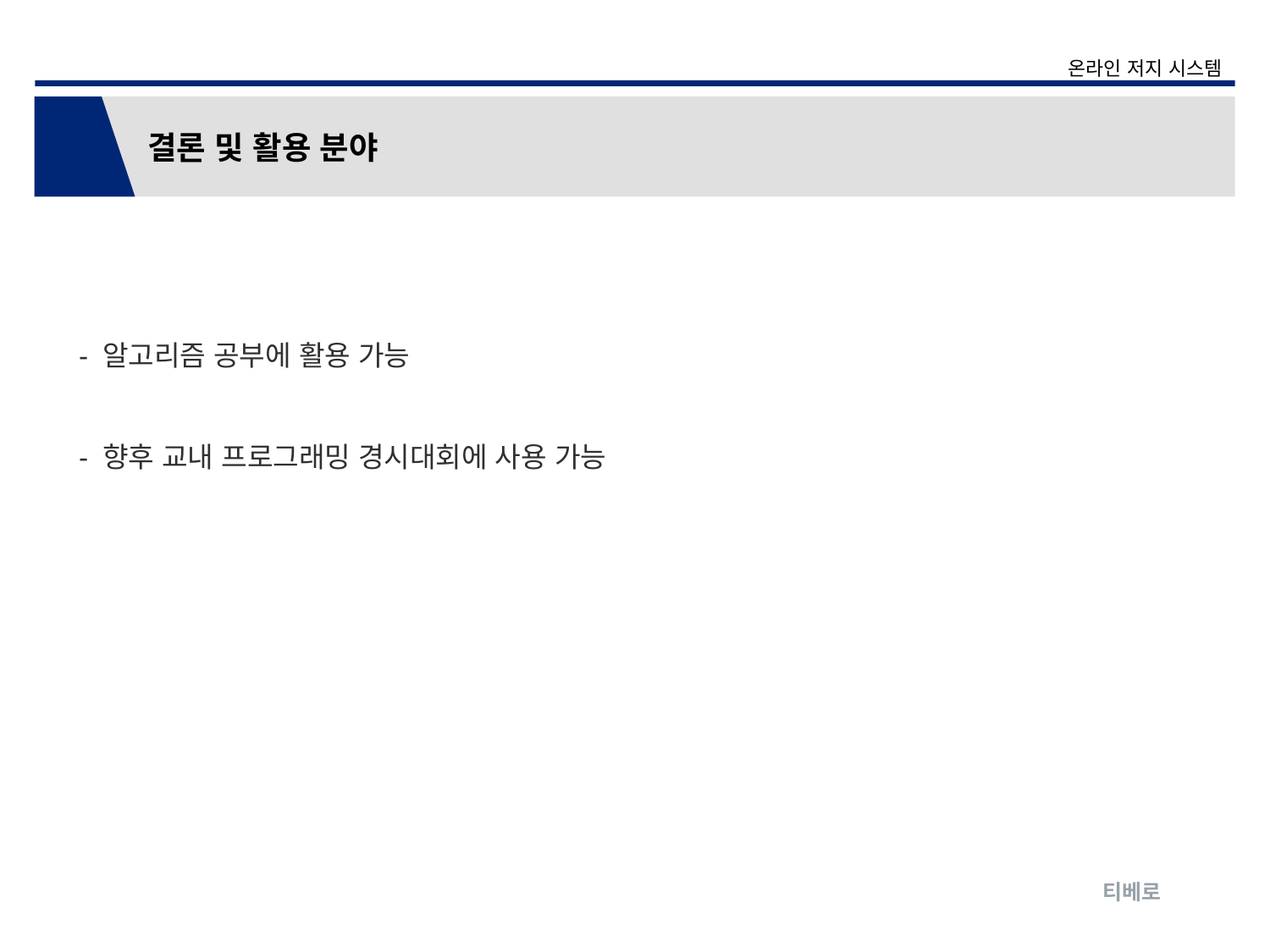

온라인 저지 시스템

결론 및 활용 분야

- 알고리즘 공부에 활용 가능

- 향후 교내 프로그래밍 경시대회에 사용 가능

티베로